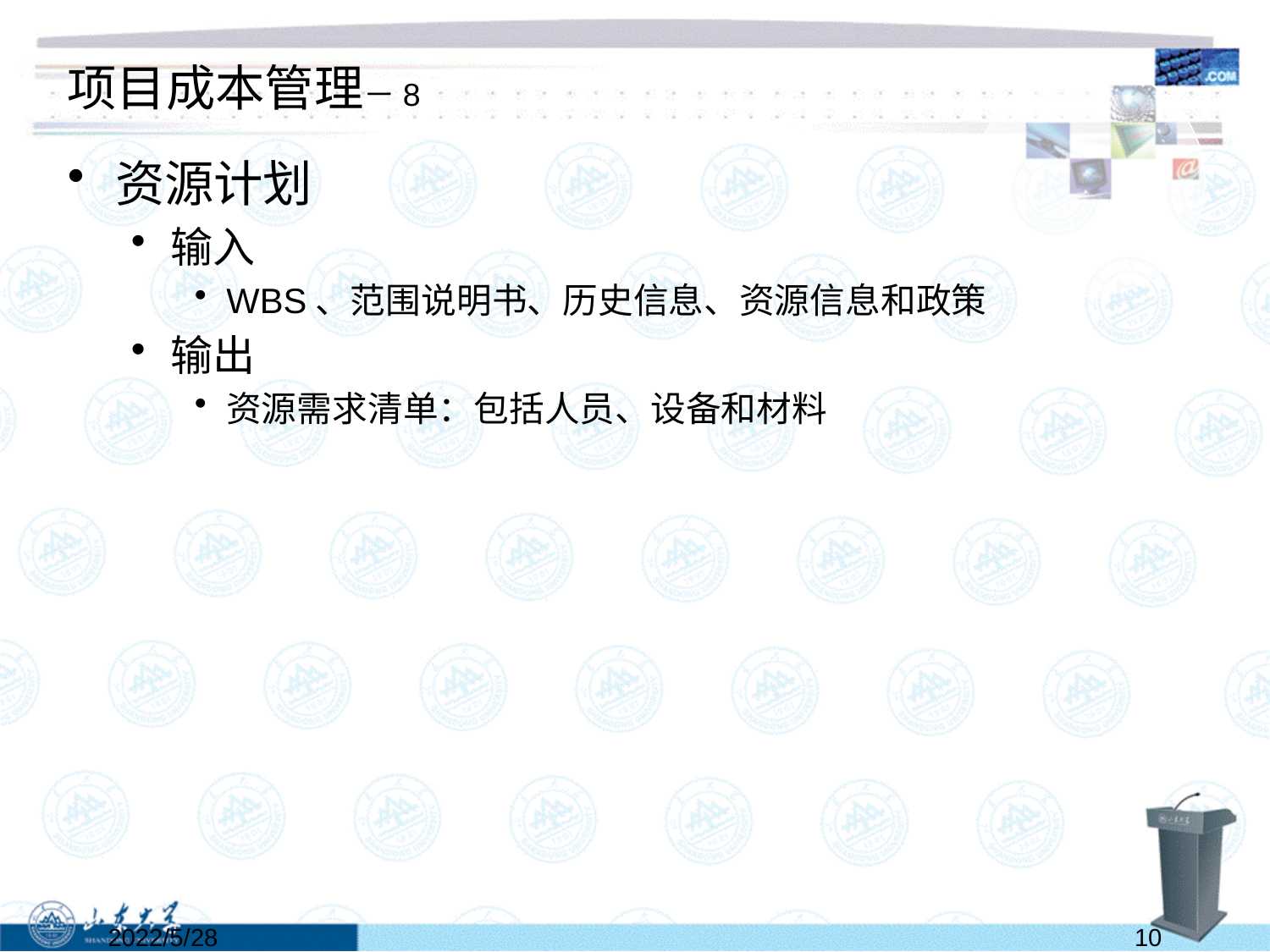

# 项目成本管理－8
资源计划
输入
WBS、范围说明书、历史信息、资源信息和政策
输出
资源需求清单：包括人员、设备和材料
2022/5/28
10